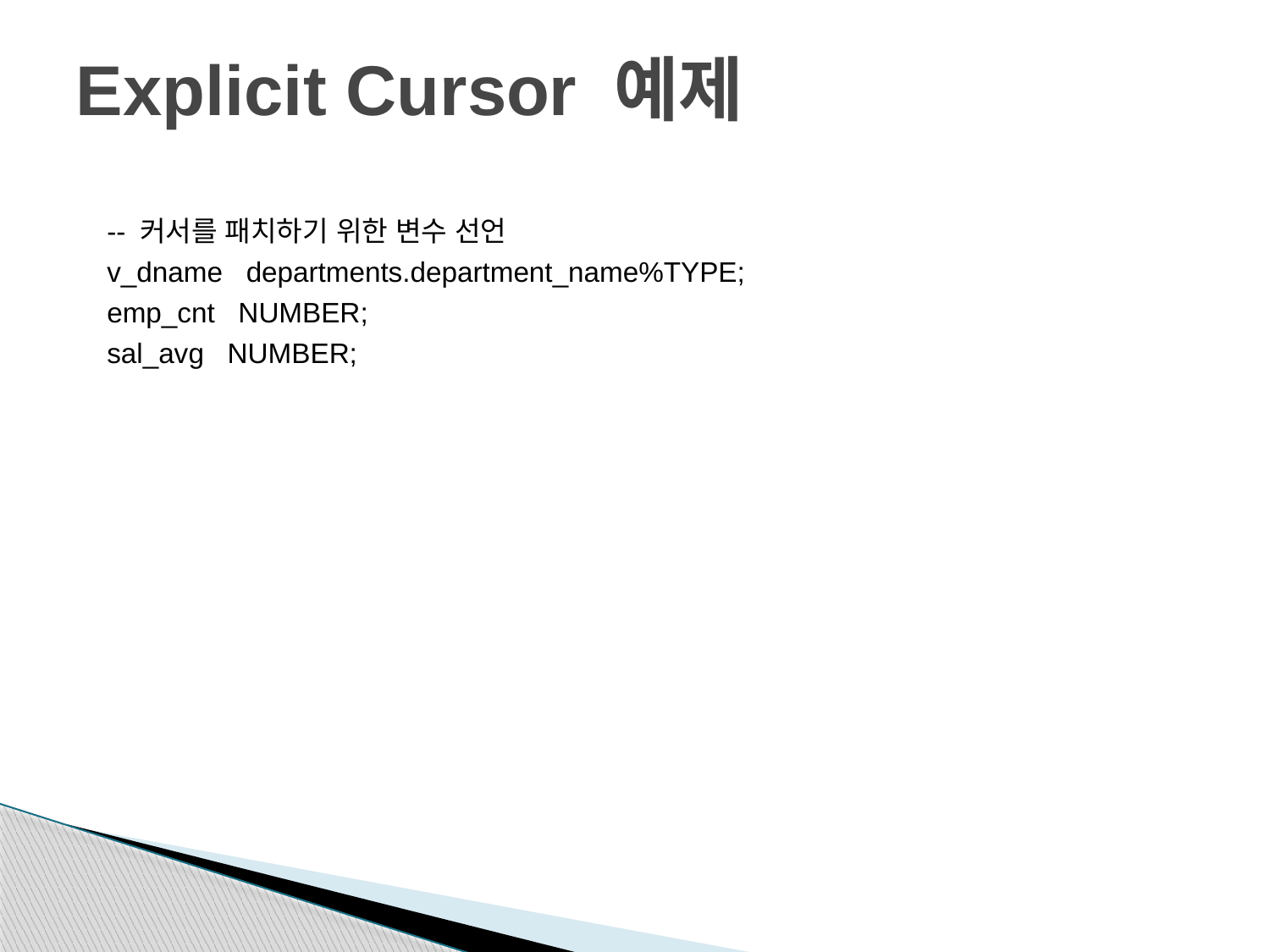

# Explicit Cursor 예제

  -- 커서를 패치하기 위한 변수 선언
  v_dname   departments.department_name%TYPE;
  emp_cnt   NUMBER;
  sal_avg   NUMBER;